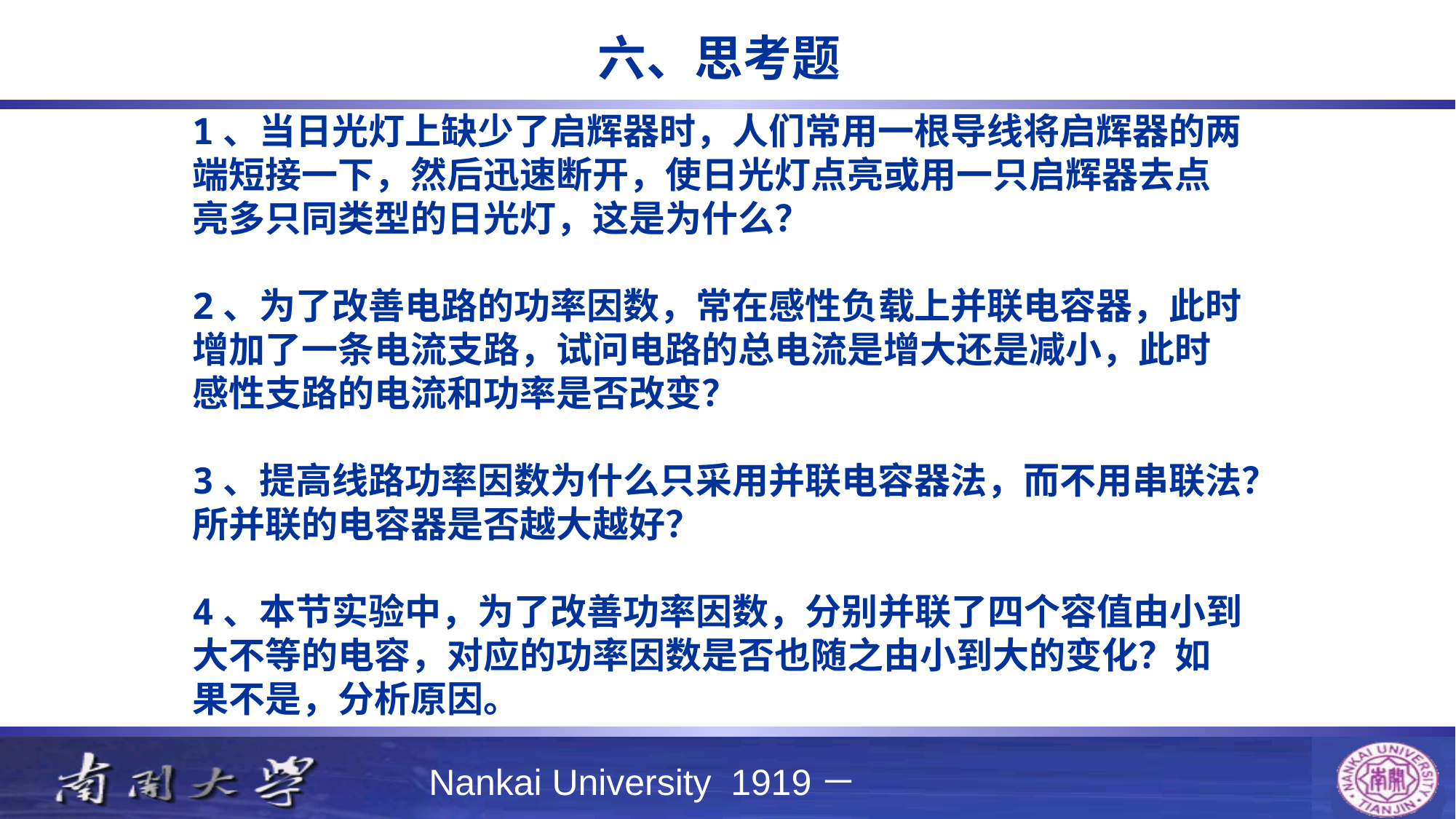

六、思考题
1、当日光灯上缺少了启辉器时，人们常用一根导线将启辉器的两端短接一下，然后迅速断开，使日光灯点亮或用一只启辉器去点亮多只同类型的日光灯，这是为什么？

2、为了改善电路的功率因数，常在感性负载上并联电容器，此时增加了一条电流支路，试问电路的总电流是增大还是减小，此时感性支路的电流和功率是否改变？

3、提高线路功率因数为什么只采用并联电容器法，而不用串联法？所并联的电容器是否越大越好？

4、本节实验中，为了改善功率因数，分别并联了四个容值由小到大不等的电容，对应的功率因数是否也随之由小到大的变化？如果不是，分析原因。